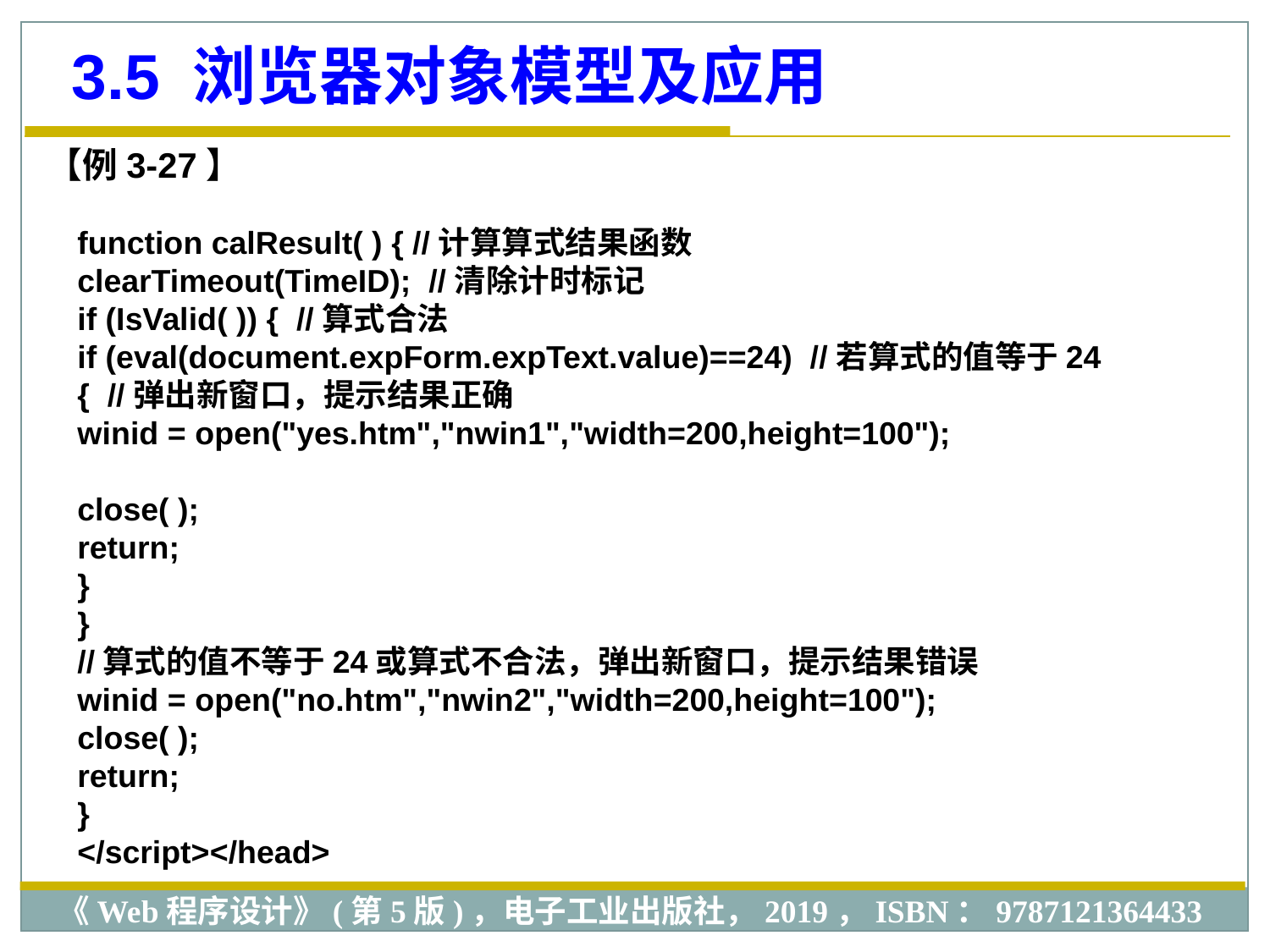

3.5 浏览器对象模型及应用
【例3-27】
function calResult( ) { //计算算式结果函数
clearTimeout(TimeID);  //清除计时标记
if (IsValid( )) {  //算式合法
if (eval(document.expForm.expText.value)==24)  //若算式的值等于24
{  //弹出新窗口，提示结果正确
winid = open("yes.htm","nwin1","width=200,height=100");
close( );
return;
}
}
//算式的值不等于24或算式不合法，弹出新窗口，提示结果错误
winid = open("no.htm","nwin2","width=200,height=100");
close( );
return;
}
</script></head>